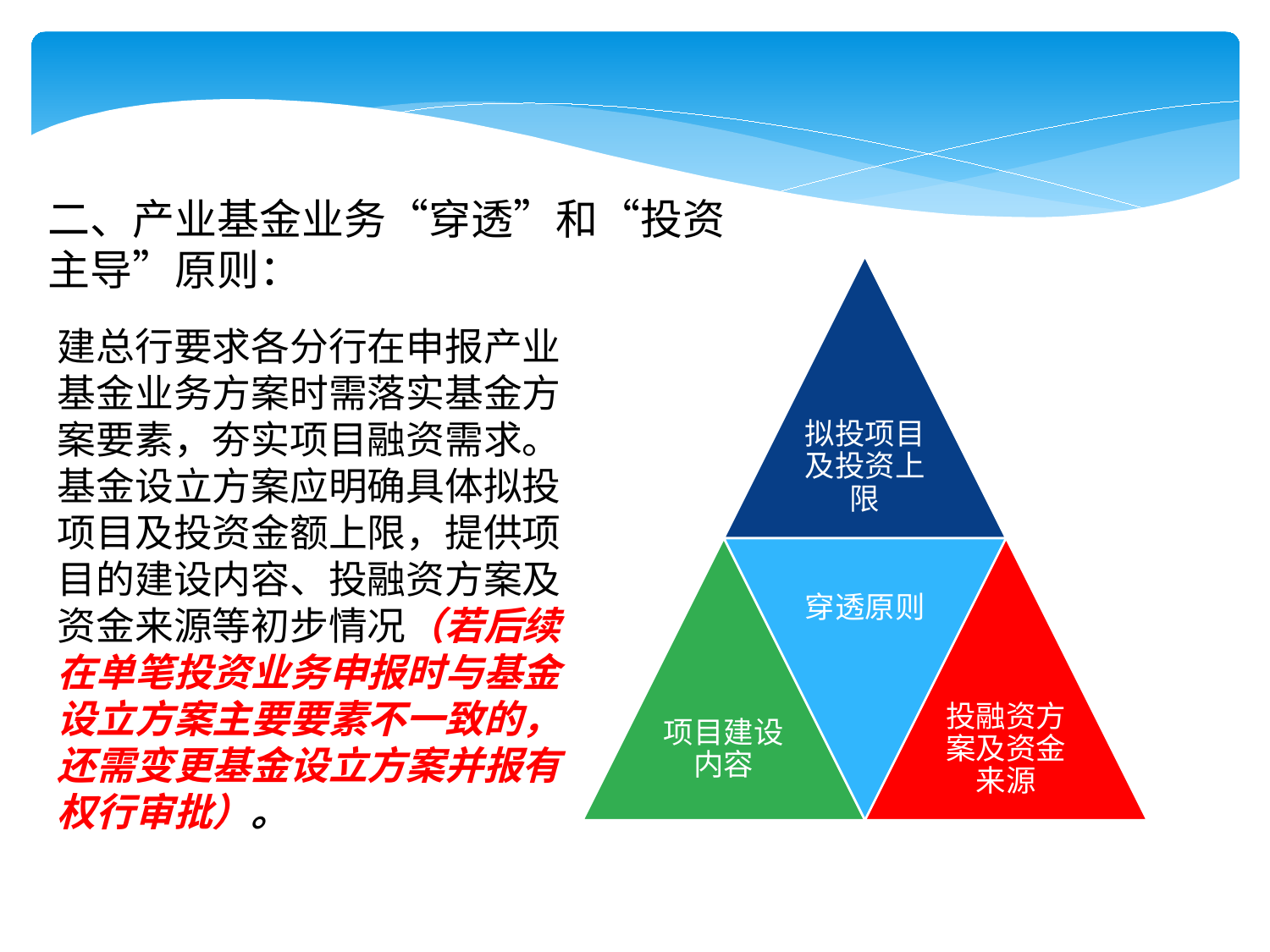

二、产业基金业务“穿透”和“投资主导”原则：

拟投项目及投资上限
项目建设内容
穿透原则
投融资方案及资金来源
建总行要求各分行在申报产业基金业务方案时需落实基金方案要素，夯实项目融资需求。基金设立方案应明确具体拟投项目及投资金额上限，提供项目的建设内容、投融资方案及资金来源等初步情况（若后续在单笔投资业务申报时与基金设立方案主要要素不一致的，还需变更基金设立方案并报有权行审批）。